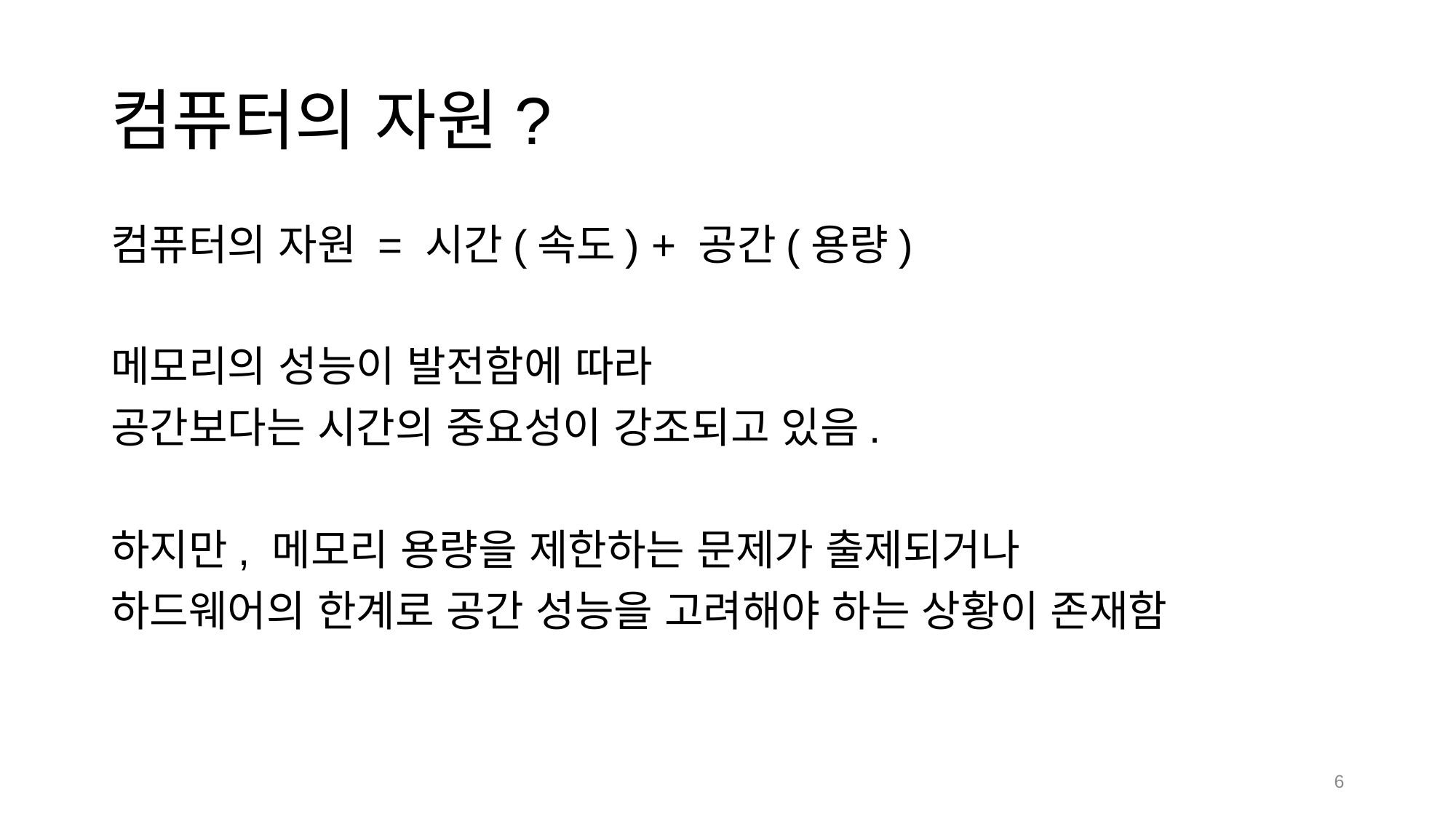

# 컴퓨터의 자원?
컴퓨터의 자원 = 시간(속도) + 공간(용량)

메모리의 성능이 발전함에 따라
공간보다는 시간의 중요성이 강조되고 있음.

하지만, 메모리 용량을 제한하는 문제가 출제되거나
하드웨어의 한계로 공간 성능을 고려해야 하는 상황이 존재함

6